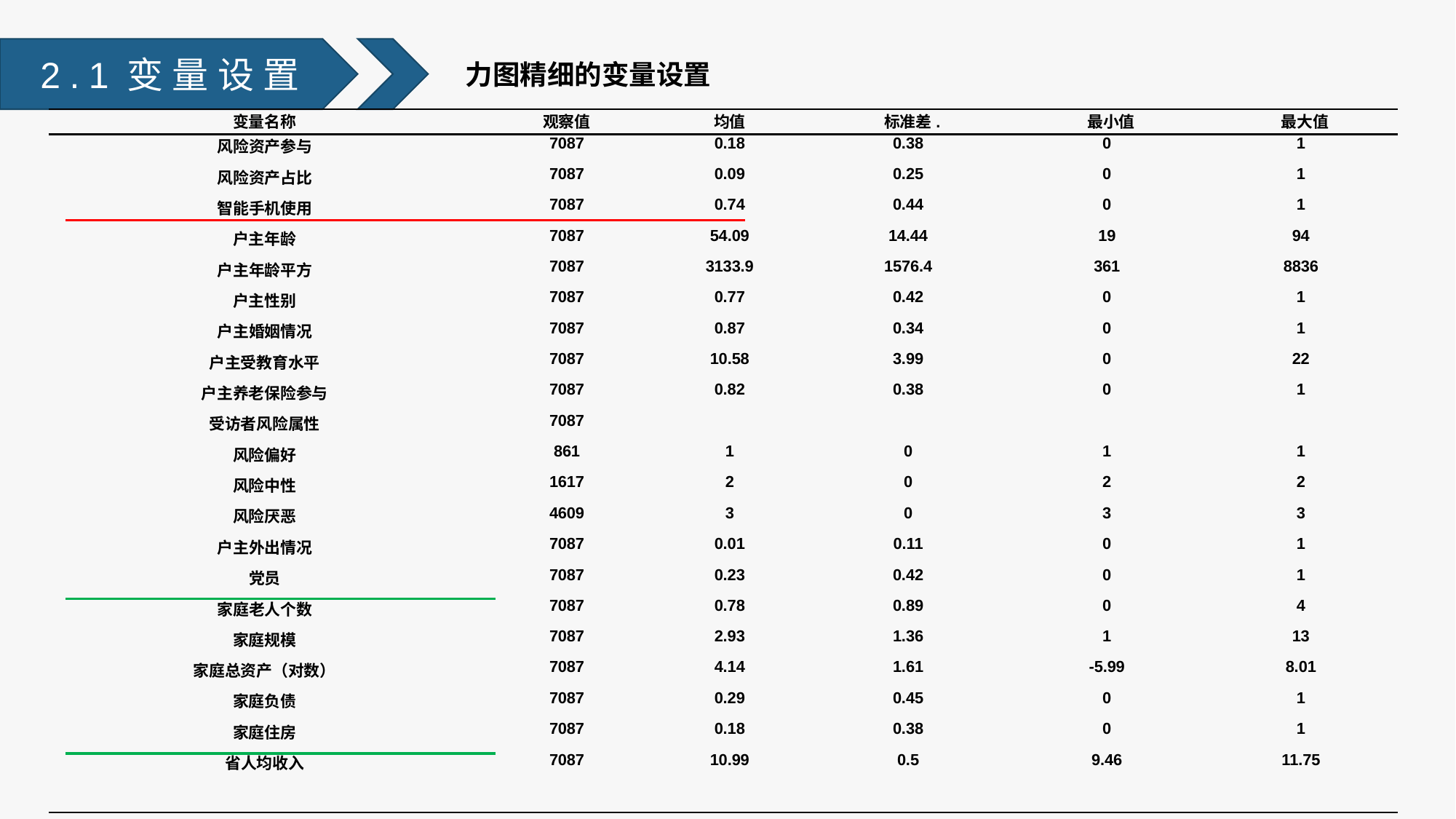

2.1变量设置

力图精细的变量设置
| 变量名称 | 观察值 | 均值 | 标准差. | 最小值 | 最大值 |
| --- | --- | --- | --- | --- | --- |
| 风险资产参与 | 7087 | 0.18 | 0.38 | 0 | 1 |
| 风险资产占比 | 7087 | 0.09 | 0.25 | 0 | 1 |
| 智能手机使用 | 7087 | 0.74 | 0.44 | 0 | 1 |
| 户主年龄 | 7087 | 54.09 | 14.44 | 19 | 94 |
| 户主年龄平方 | 7087 | 3133.9 | 1576.4 | 361 | 8836 |
| 户主性别 | 7087 | 0.77 | 0.42 | 0 | 1 |
| 户主婚姻情况 | 7087 | 0.87 | 0.34 | 0 | 1 |
| 户主受教育水平 | 7087 | 10.58 | 3.99 | 0 | 22 |
| 户主养老保险参与 | 7087 | 0.82 | 0.38 | 0 | 1 |
| 受访者风险属性 | 7087 |  |  |  |  |
| 风险偏好 | 861 | 1 | 0 | 1 | 1 |
| 风险中性 | 1617 | 2 | 0 | 2 | 2 |
| 风险厌恶 | 4609 | 3 | 0 | 3 | 3 |
| 户主外出情况 | 7087 | 0.01 | 0.11 | 0 | 1 |
| 党员 | 7087 | 0.23 | 0.42 | 0 | 1 |
| 家庭老人个数 | 7087 | 0.78 | 0.89 | 0 | 4 |
| 家庭规模 | 7087 | 2.93 | 1.36 | 1 | 13 |
| 家庭总资产（对数） | 7087 | 4.14 | 1.61 | -5.99 | 8.01 |
| 家庭负债 | 7087 | 0.29 | 0.45 | 0 | 1 |
| 家庭住房 | 7087 | 0.18 | 0.38 | 0 | 1 |
| 省人均收入 | 7087 | 10.99 | 0.5 | 9.46 | 11.75 |
|  |  |  |  |  |  |